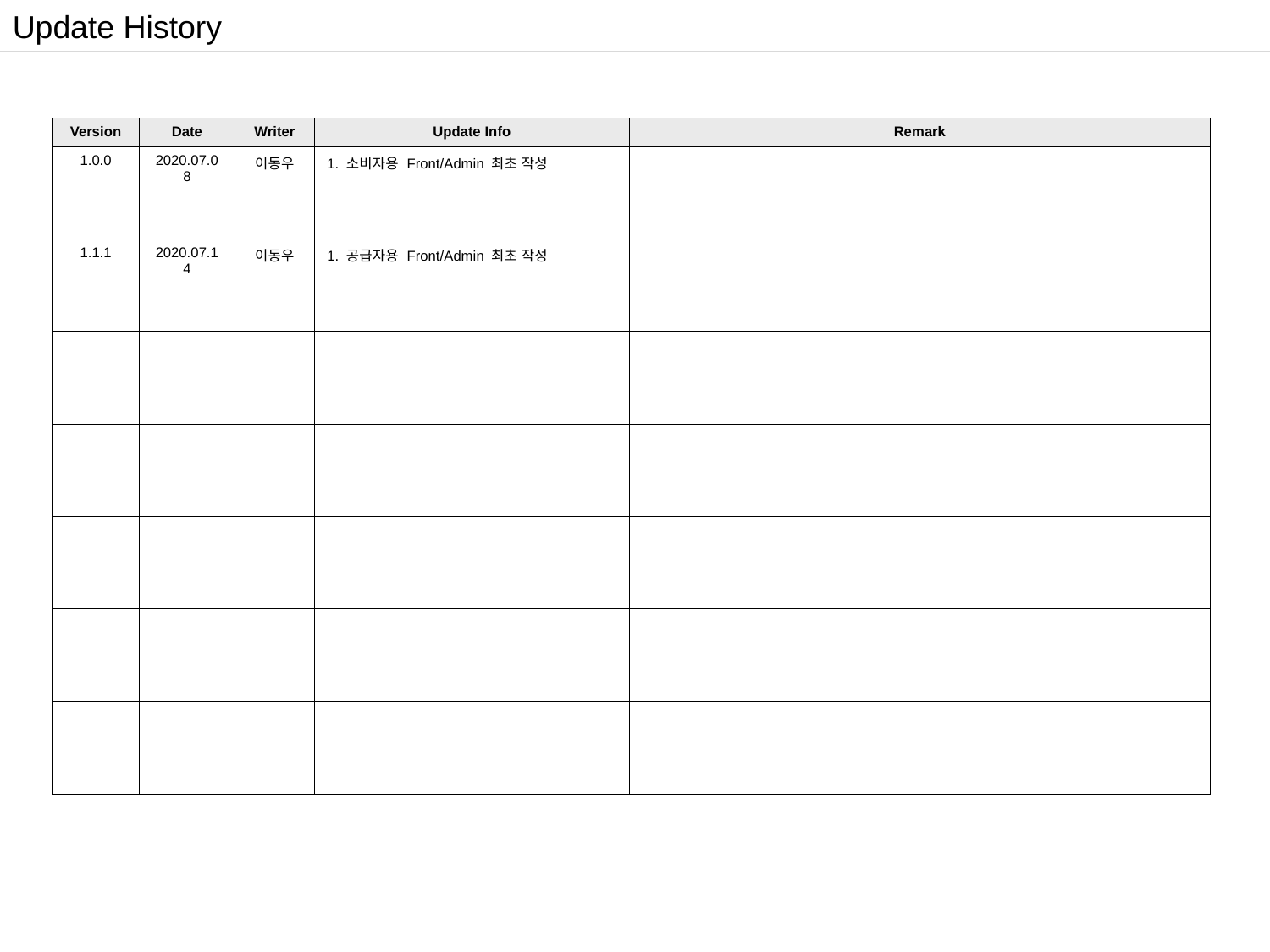

Update History
| Version | Date | Writer | Update Info | Remark |
| --- | --- | --- | --- | --- |
| 1.0.0 | 2020.07.08 | 이동우 | 1. 소비자용 Front/Admin 최초 작성 |  |
| 1.1.1 | 2020.07.14 | 이동우 | 1. 공급자용 Front/Admin 최초 작성 |  |
|  |  |  |  |  |
|  |  |  |  |  |
|  |  |  |  |  |
|  |  |  |  |  |
|  |  |  |  |  |